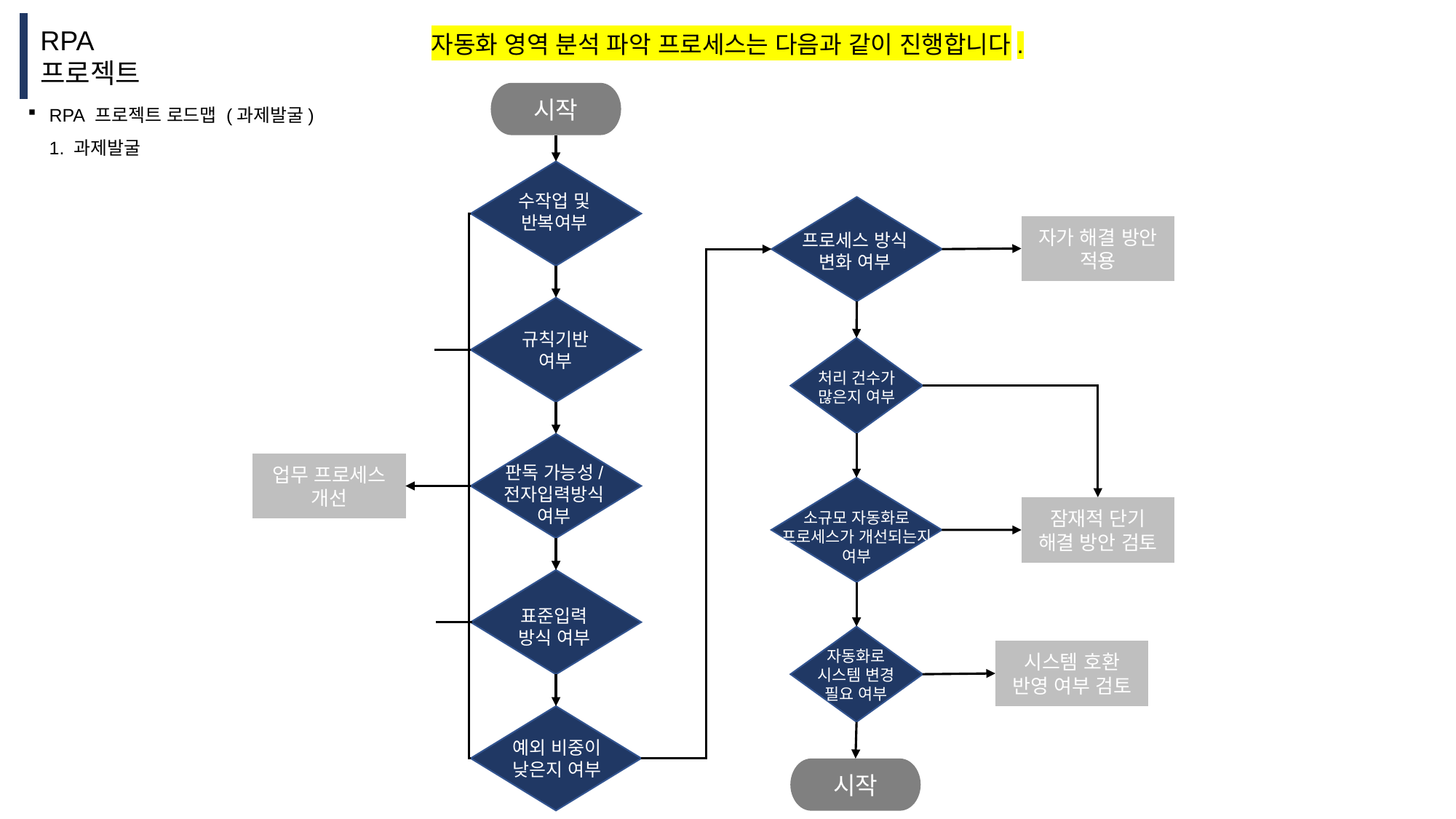

자동화 영역 분석 파악 프로세스는 다음과 같이 진행합니다.
시작
RPA 프로젝트 로드맵 (과제발굴)
1. 과제발굴

수작업 및
반복여부

자가 해결 방안
적용
프로세스 방식
변화 여부

규칙기반
여부

처리 건수가
많은지 여부

업무 프로세스
개선
판독 가능성/
전자입력방식
여부

잠재적 단기
해결 방안 검토
소규모 자동화로
프로세스가 개선되는지
여부

표준입력
방식 여부

자동화로
시스템 변경
필요 여부
시스템 호환
반영 여부 검토

예외 비중이
낮은지 여부
시작